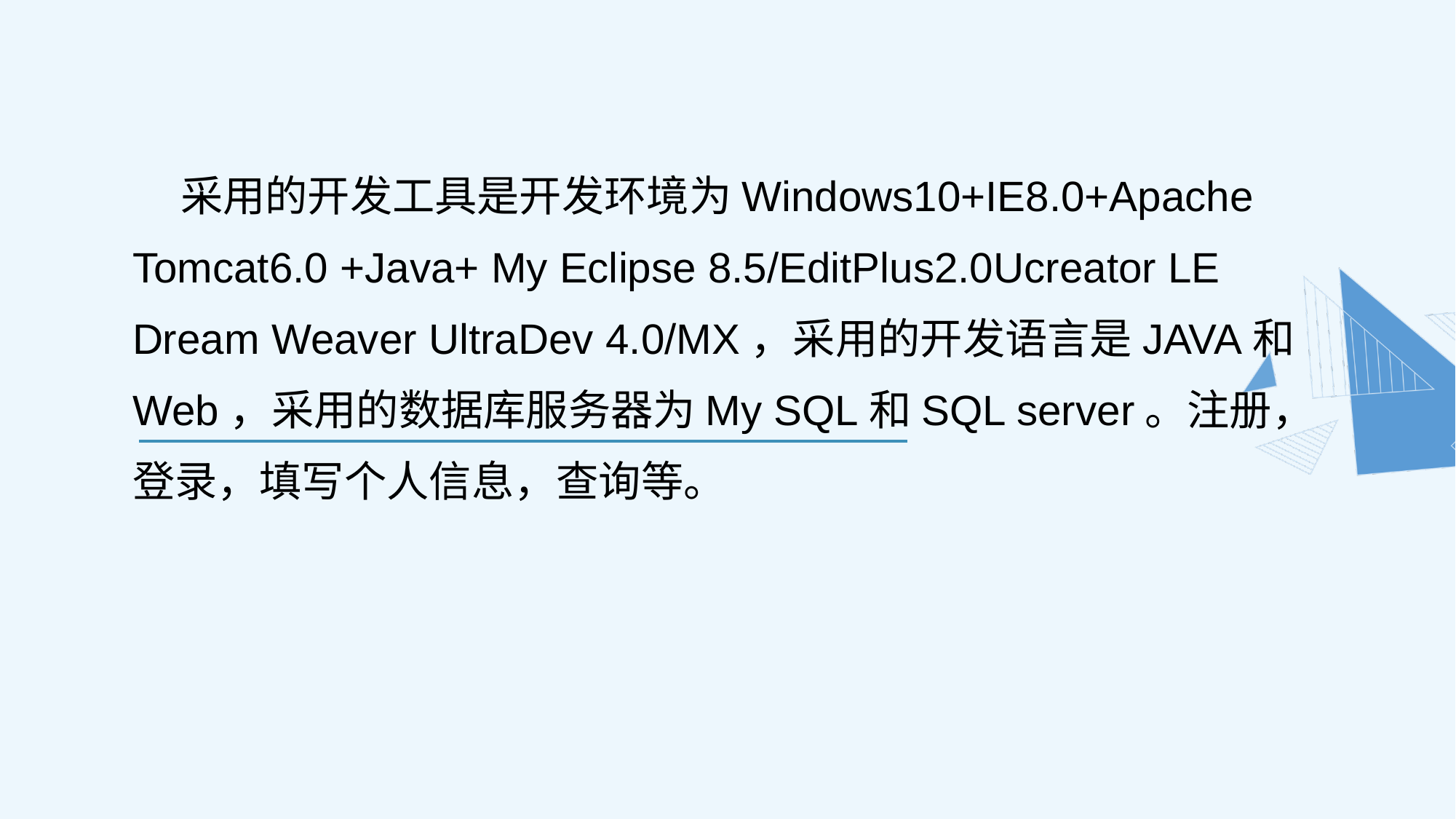

采用的开发工具是开发环境为Windows10+IE8.0+Apache Tomcat6.0 +Java+ My Eclipse 8.5/EditPlus2.0Ucreator LE Dream Weaver UltraDev 4.0/MX，采用的开发语言是JAVA和Web，采用的数据库服务器为My SQL和SQL server。注册，登录，填写个人信息，查询等。